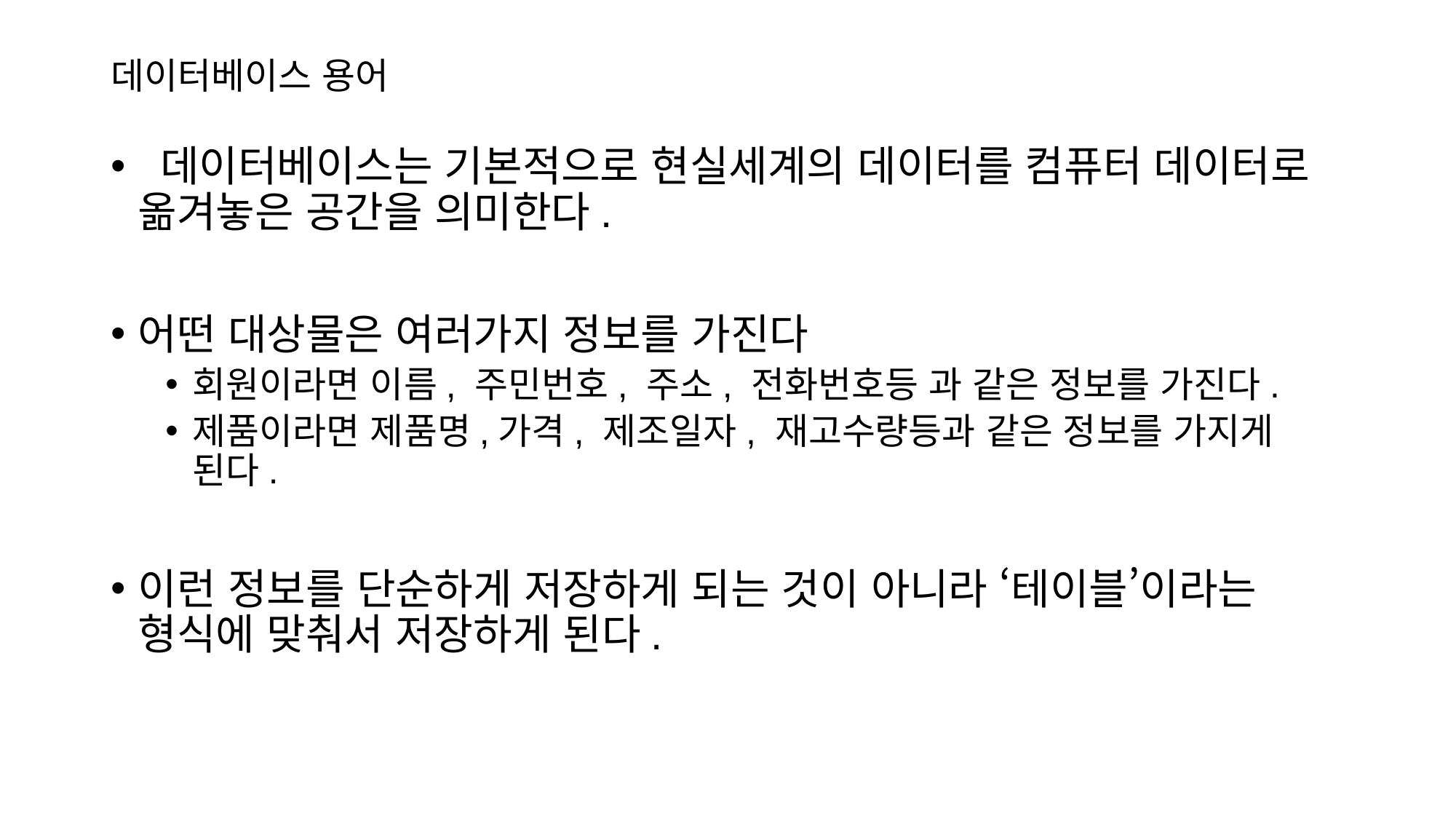

# 데이터베이스 용어
 데이터베이스는 기본적으로 현실세계의 데이터를 컴퓨터 데이터로 옮겨놓은 공간을 의미한다.

어떤 대상물은 여러가지 정보를 가진다
회원이라면 이름, 주민번호, 주소, 전화번호등 과 같은 정보를 가진다.
제품이라면 제품명,가격, 제조일자, 재고수량등과 같은 정보를 가지게 된다.

이런 정보를 단순하게 저장하게 되는 것이 아니라 ‘테이블’이라는 형식에 맞춰서 저장하게 된다.